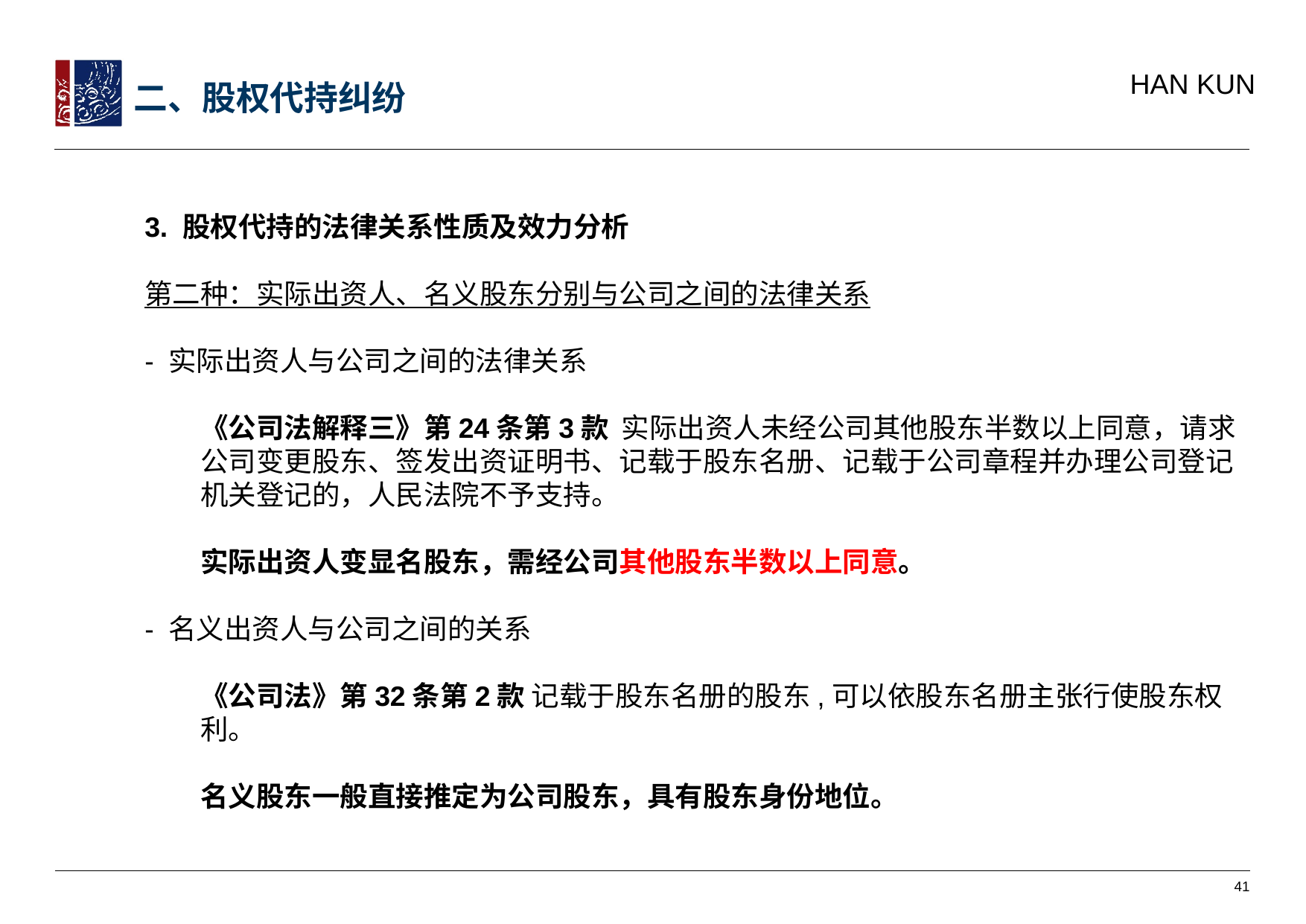

二、股权代持纠纷
3. 股权代持的法律关系性质及效力分析

第二种：实际出资人、名义股东分别与公司之间的法律关系

- 实际出资人与公司之间的法律关系

《公司法解释三》第24条第3款  实际出资人未经公司其他股东半数以上同意，请求公司变更股东、签发出资证明书、记载于股东名册、记载于公司章程并办理公司登记机关登记的，人民法院不予支持。

实际出资人变显名股东，需经公司其他股东半数以上同意。

- 名义出资人与公司之间的关系

《公司法》第32条第2款 记载于股东名册的股东,可以依股东名册主张行使股东权利。

名义股东一般直接推定为公司股东，具有股东身份地位。